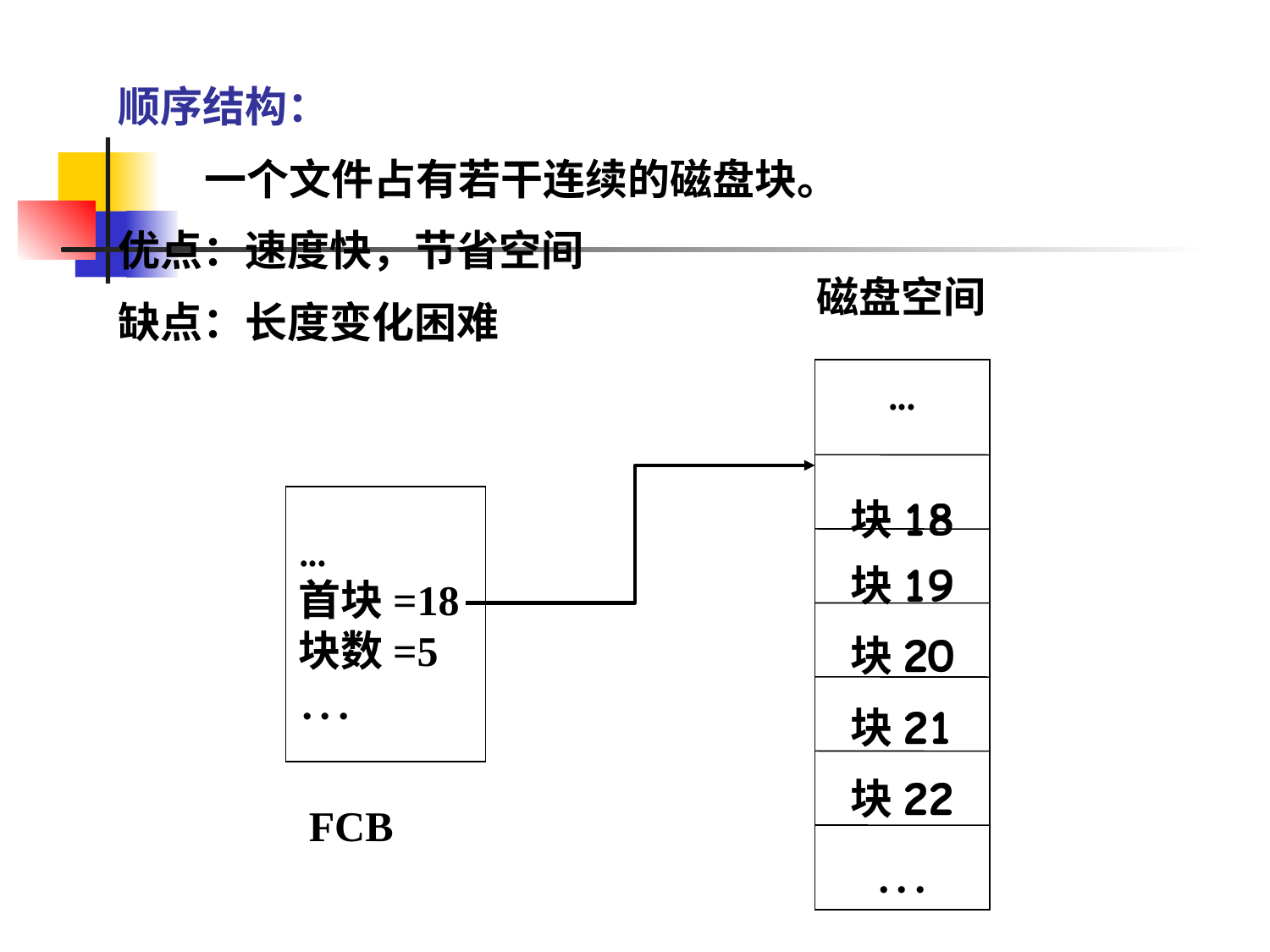

顺序结构：
        一个文件占有若干连续的磁盘块。
优点：速度快，节省空间
缺点：长度变化困难
磁盘空间
…
块18
块19
块20
块21
块22
...

…
首块=18
块数=5
...

FCB